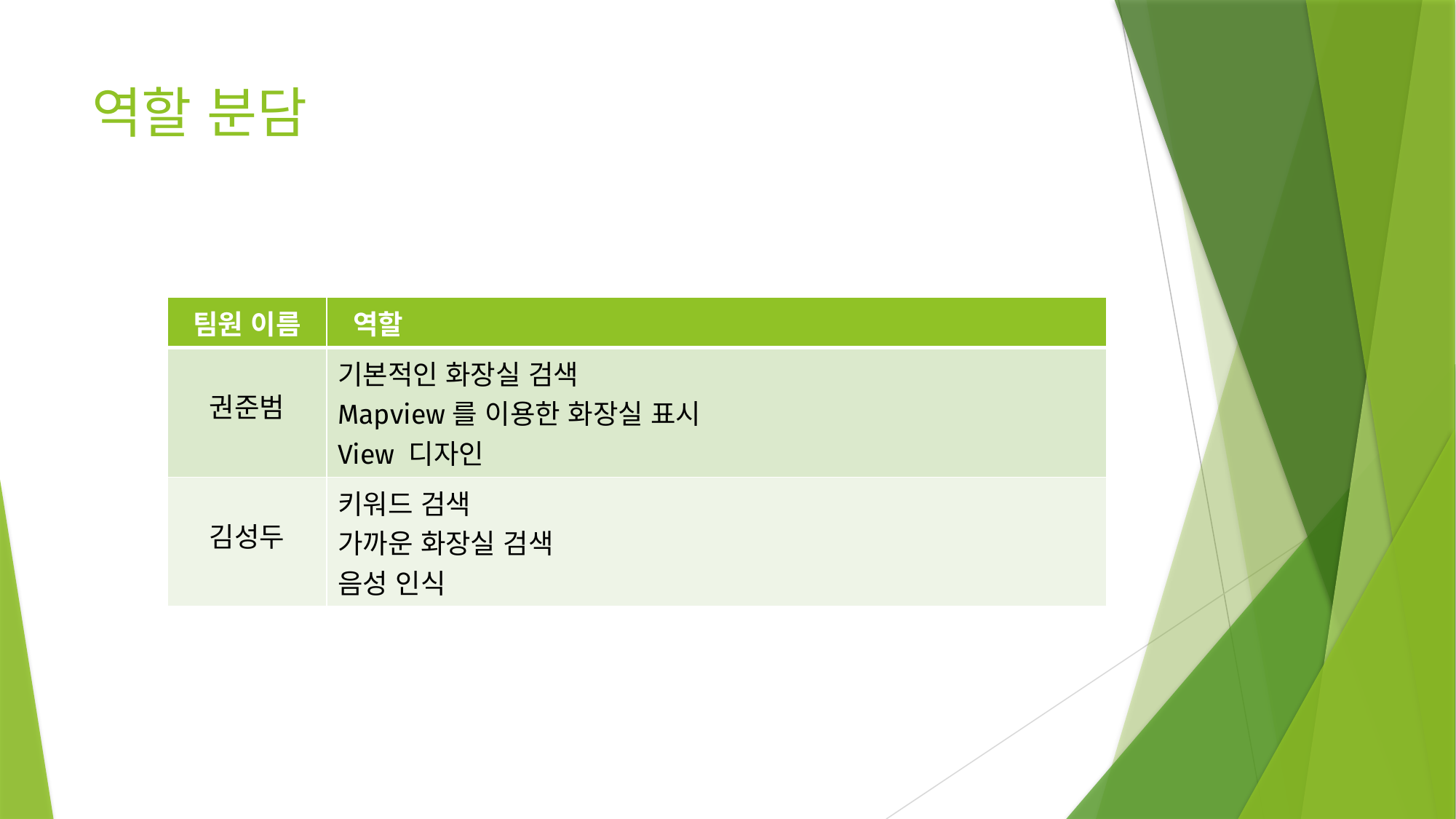

# 역할 분담
| 팀원 이름 | 역할 |
| --- | --- |
| 권준범 | 기본적인 화장실 검색 Mapview를 이용한 화장실 표시 View 디자인 |
| 김성두 | 키워드 검색 가까운 화장실 검색 음성 인식 |